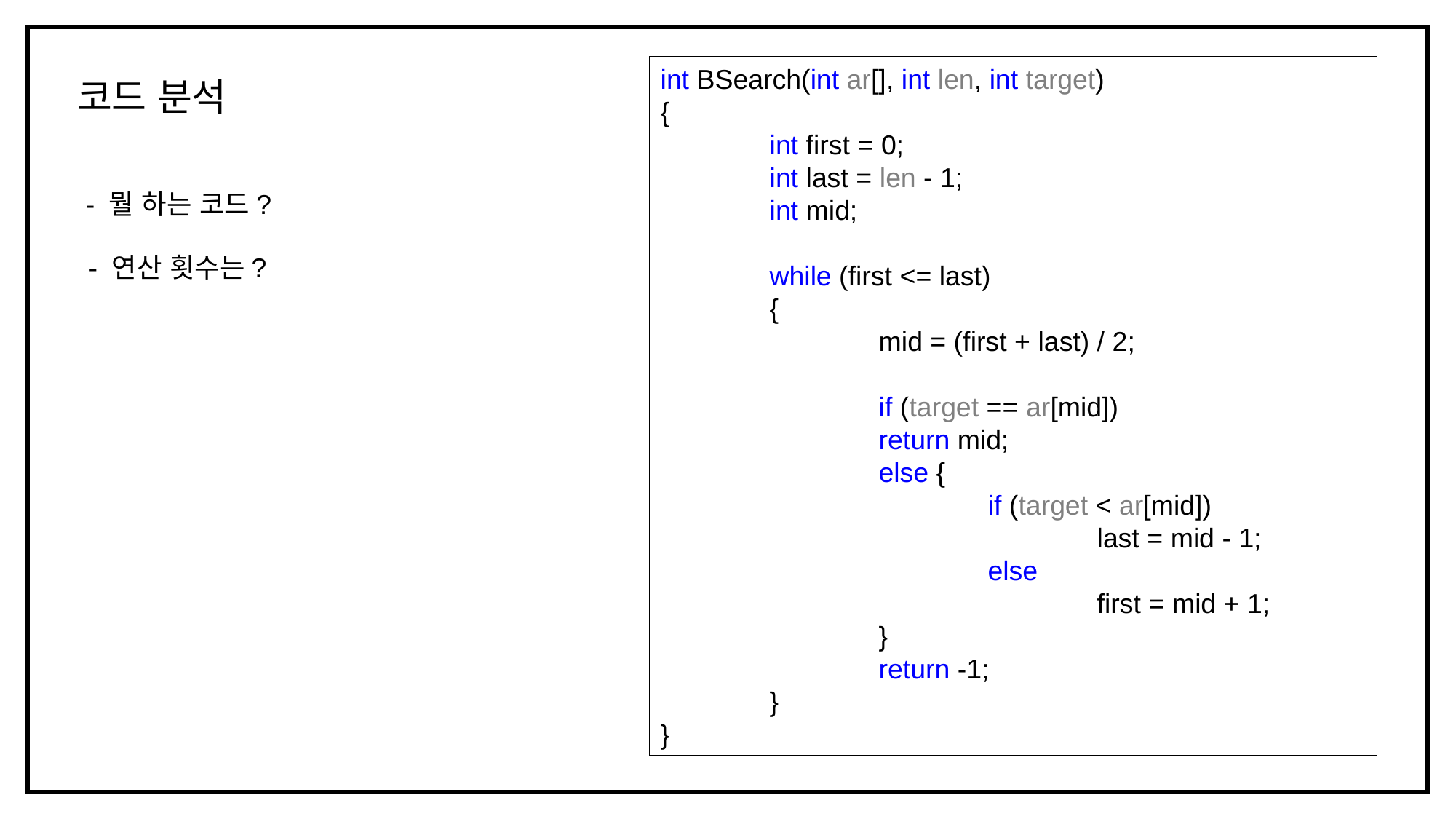

int BSearch(int ar[], int len, int target)
{
	int first = 0;
	int last = len - 1;
	int mid;

	while (first <= last)
	{
		mid = (first + last) / 2;

		if (target == ar[mid])
		return mid;
		else {
			if (target < ar[mid])
				last = mid - 1;
			else
				first = mid + 1;
		}
		return -1;
	}
}
코드 분석
- 뭘 하는 코드?
- 연산 횟수는?